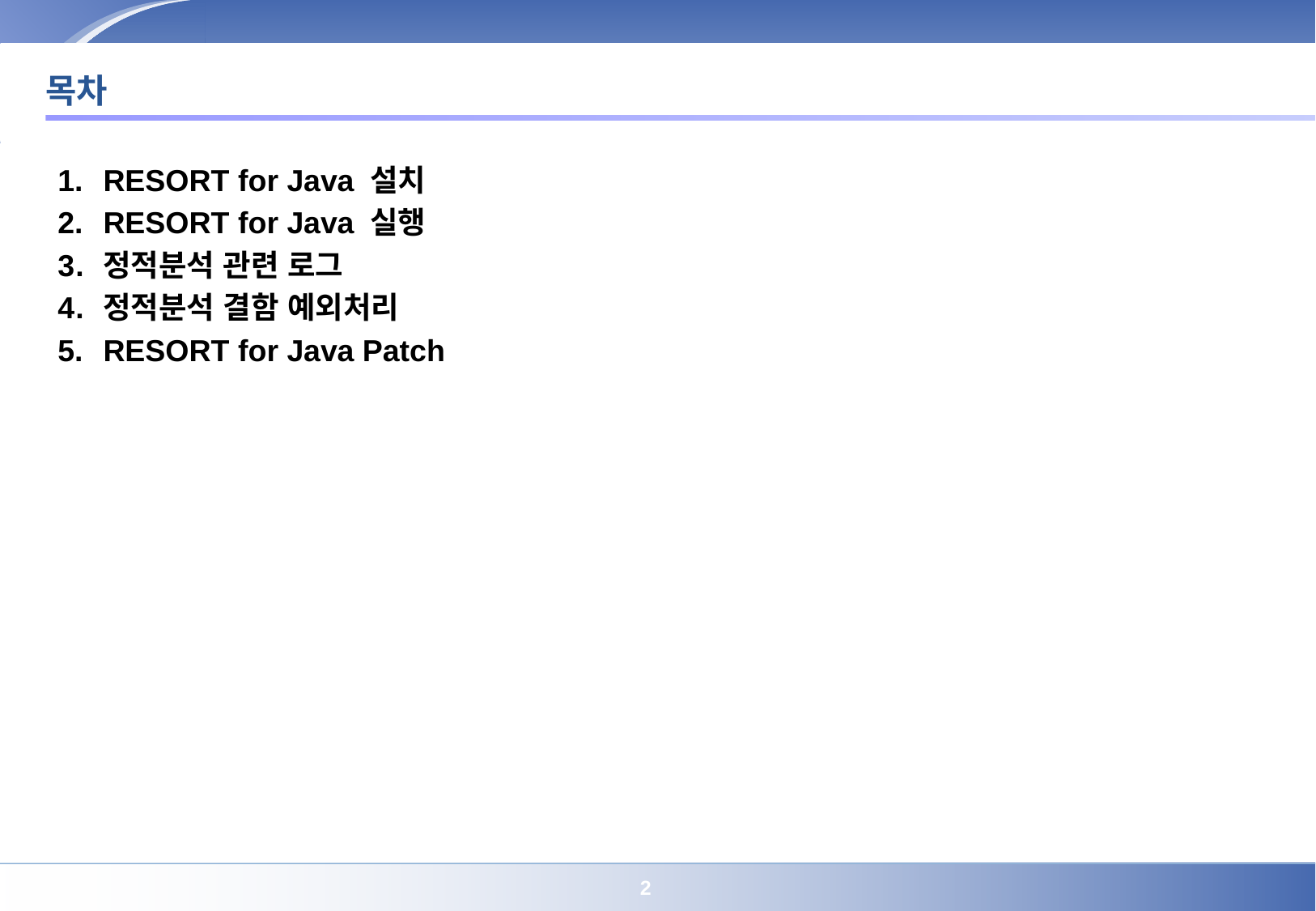

# 목차

RESORT for Java 설치
RESORT for Java 실행
정적분석 관련 로그
정적분석 결함 예외처리
RESORT for Java Patch
2